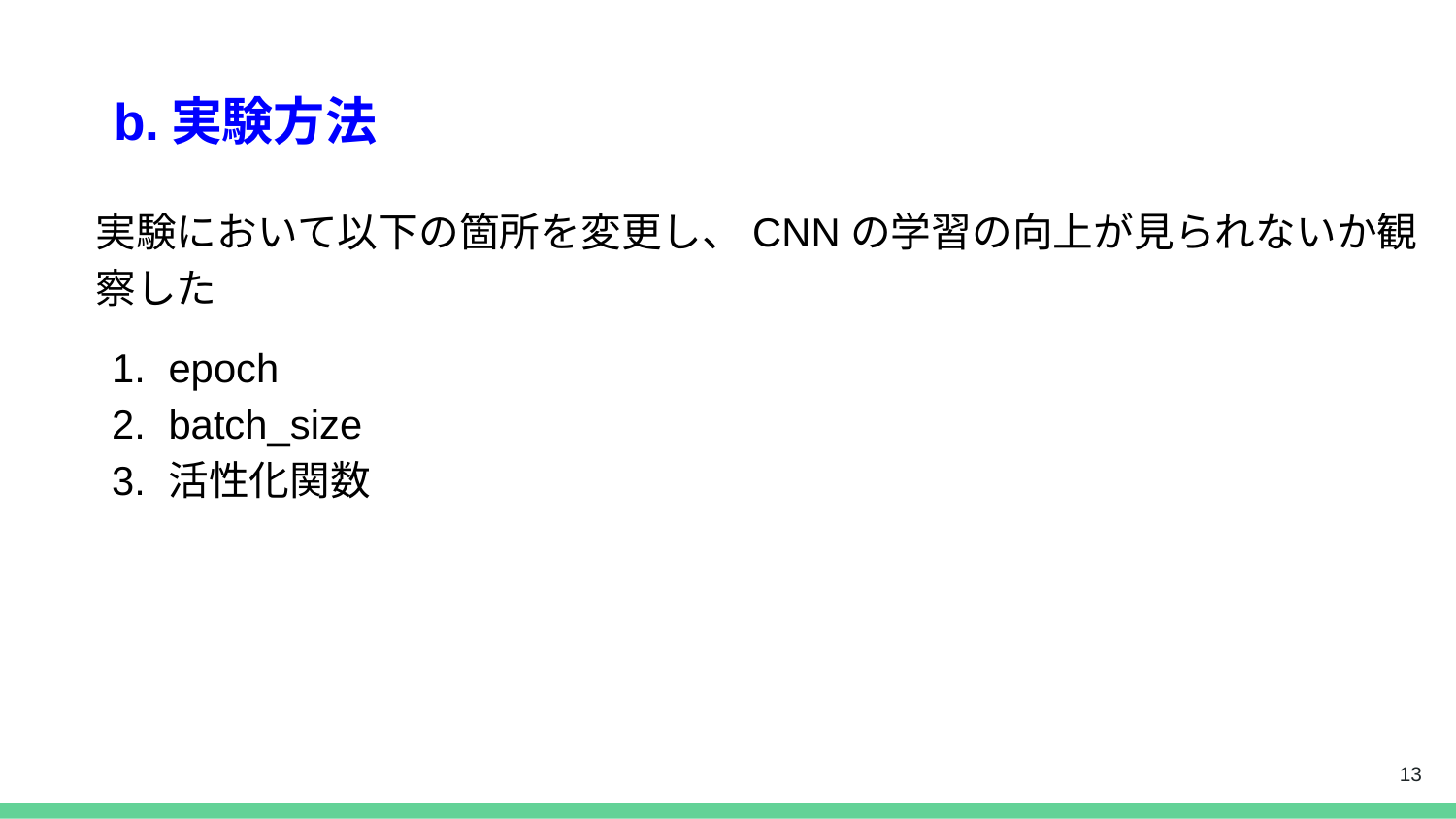

# b.実験方法
実験において以下の箇所を変更し、CNNの学習の向上が見られないか観察した
epoch
batch_size
活性化関数
13